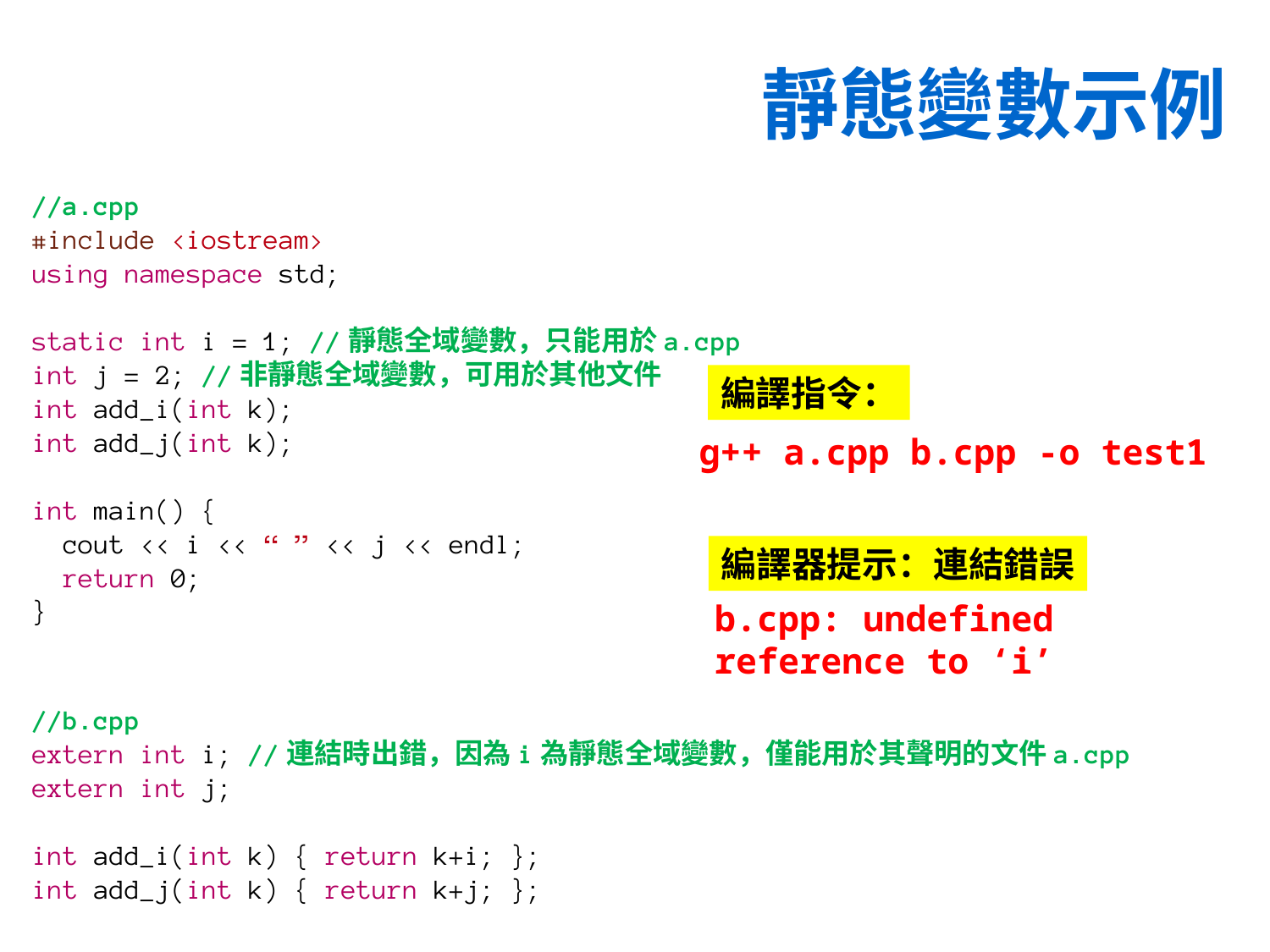

# 靜態變數示例
//a.cpp
#include <iostream>
using namespace std;

static int i = 1; //靜態全域變數，只能用於a.cpp
int j = 2; //非靜態全域變數，可用於其他文件
int add_i(int k);
int add_j(int k);

int main() {
  cout << i << “ ” << j << endl;
  return 0;
}
編譯指令：
g++ a.cpp b.cpp -o test1
編譯器提示：連結錯誤
b.cpp: undefined reference to ‘i’
//b.cpp
extern int i; //連結時出錯，因為i為靜態全域變數，僅能用於其聲明的文件a.cpp
extern int j;

int add_i(int k) { return k+i; };
int add_j(int k) { return k+j; };